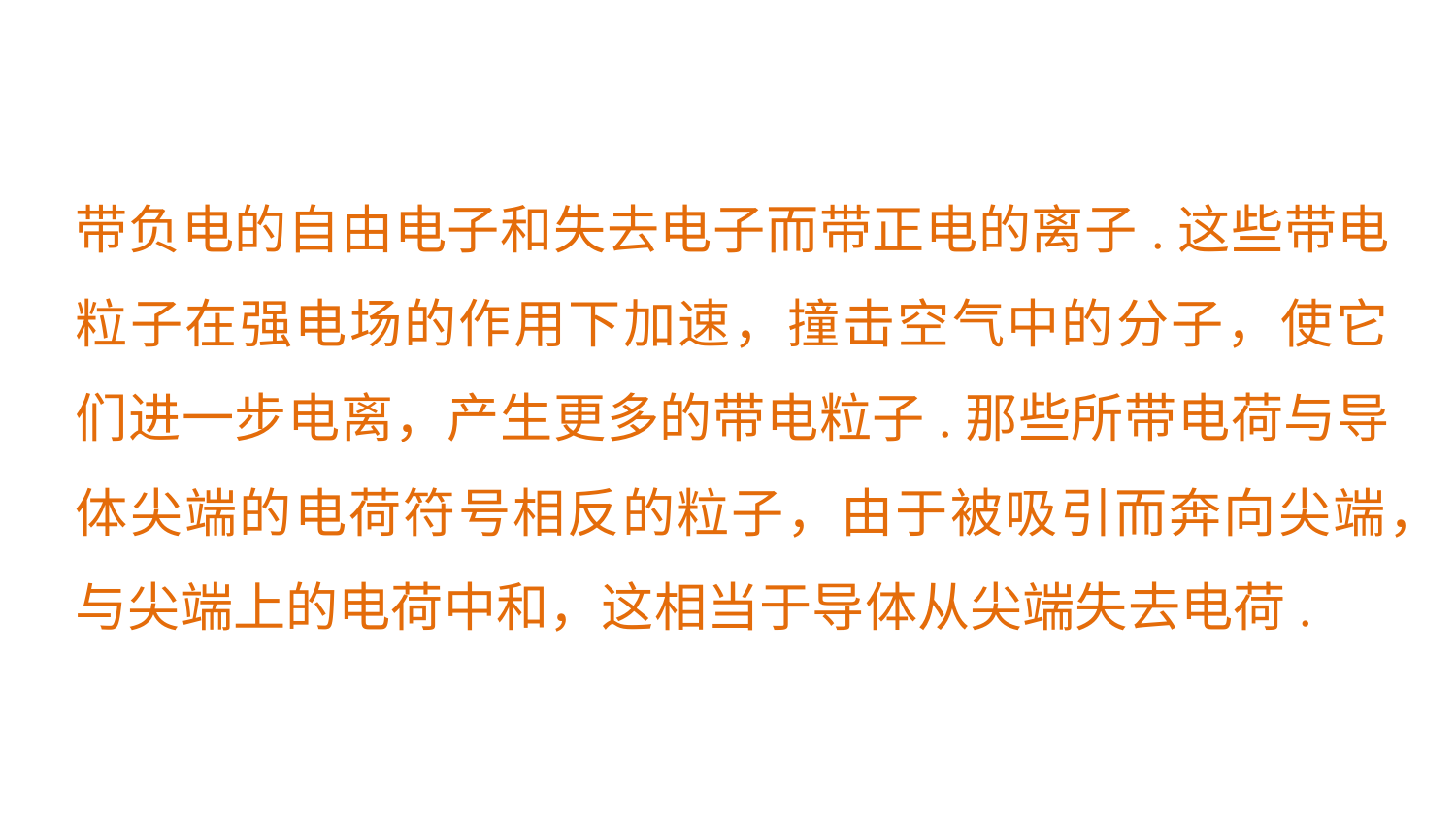

带负电的自由电子和失去电子而带正电的离子.这些带电粒子在强电场的作用下加速，撞击空气中的分子，使它们进一步电离，产生更多的带电粒子.那些所带电荷与导体尖端的电荷符号相反的粒子，由于被吸引而奔向尖端，与尖端上的电荷中和，这相当于导体从尖端失去电荷.